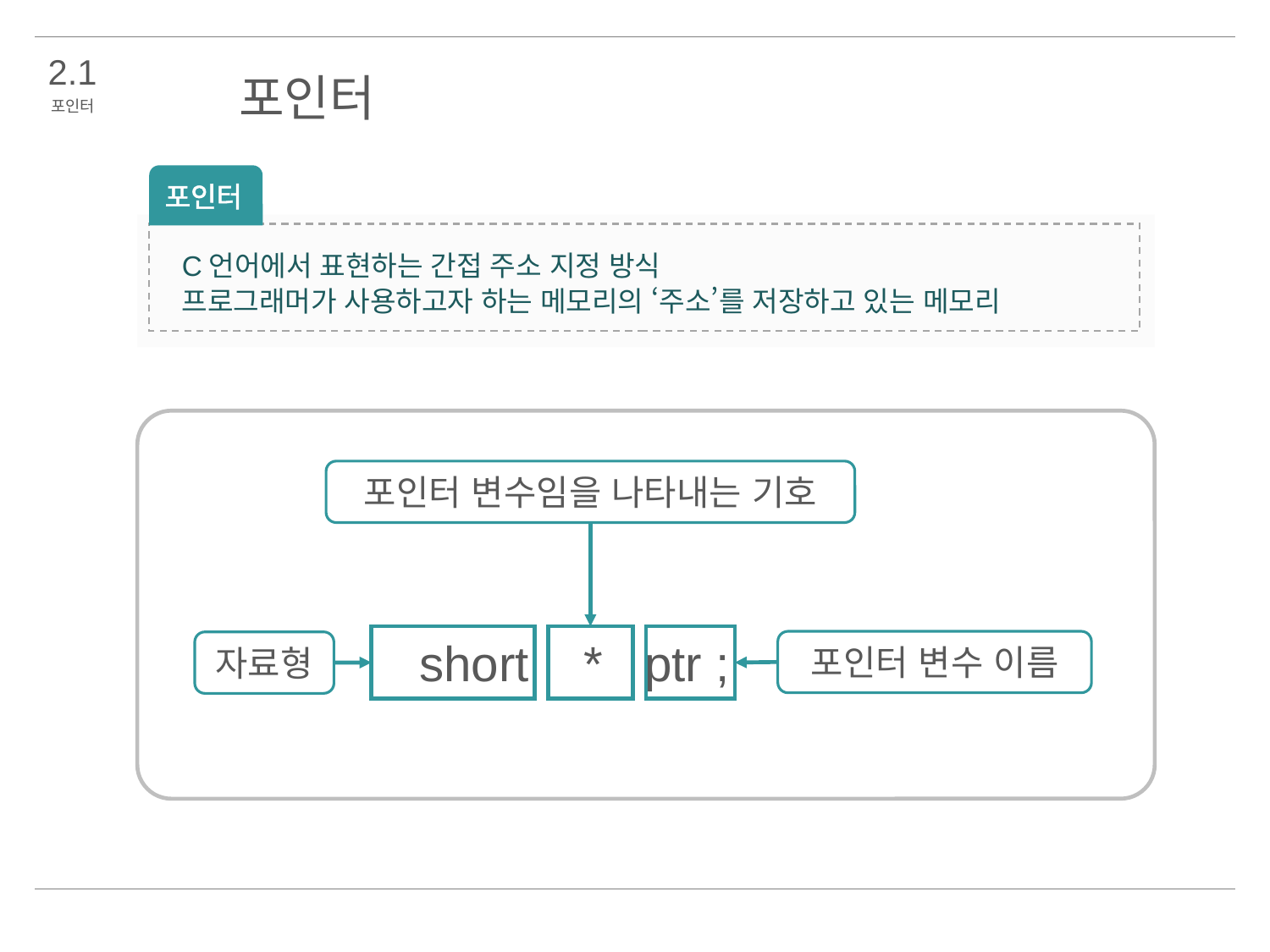

2.1
포인터
포인터

포인터

C언어에서 표현하는 간접 주소 지정 방식
프로그래머가 사용하고자 하는 메모리의 ‘주소’를 저장하고 있는 메모리

포인터 변수임을 나타내는 기호

short    *   ptr ;

포인터 변수 이름
자료형